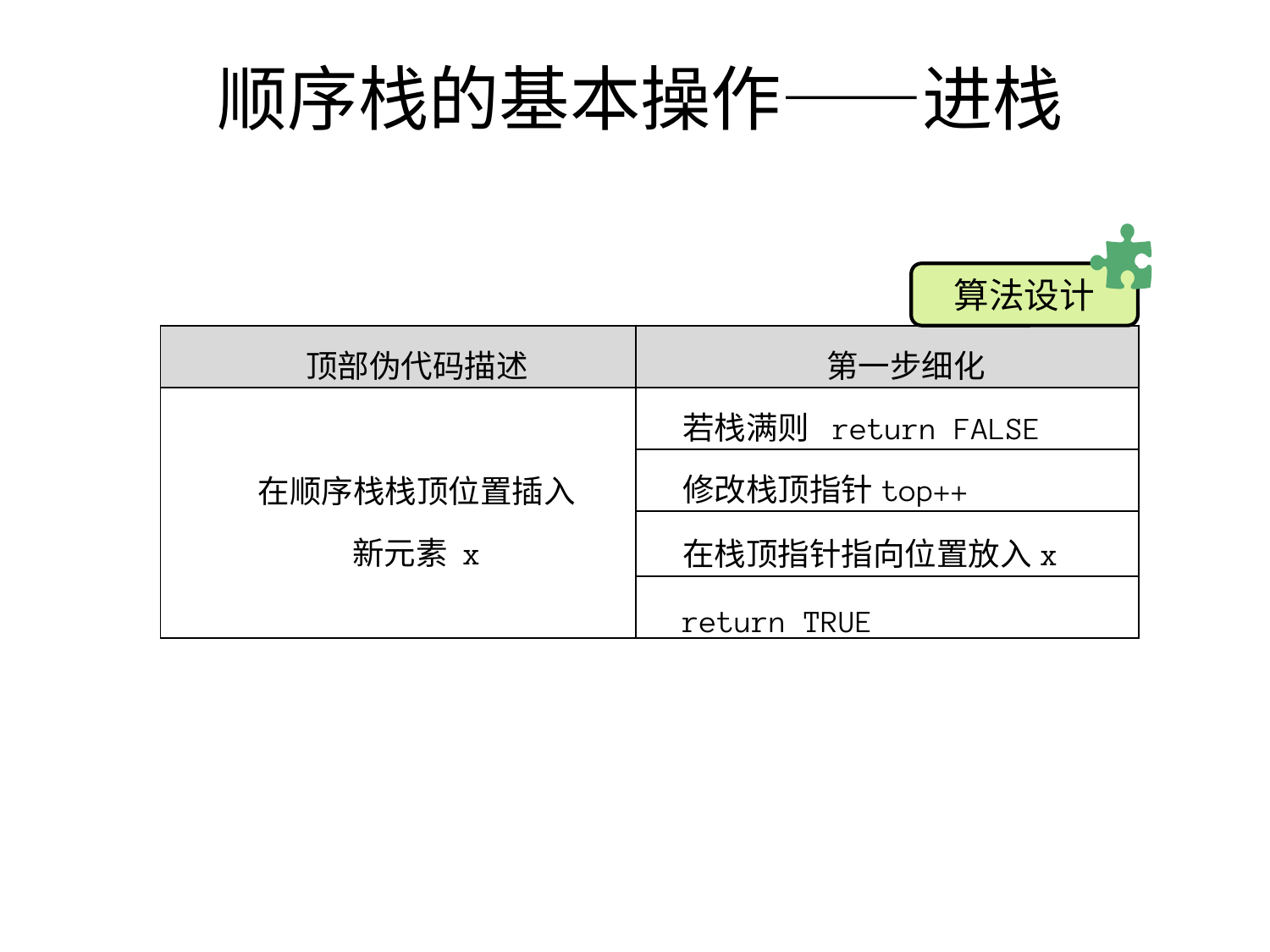

# 顺序栈的基本操作——进栈

算法设计
| 顶部伪代码描述 | 第一步细化 |
| --- | --- |
| 在顺序栈栈顶位置插入 新元素 x | 若栈满则 return FALSE |
|  | 修改栈顶指针top++ |
|  | 在栈顶指针指向位置放入x |
|  | return TRUE |
29